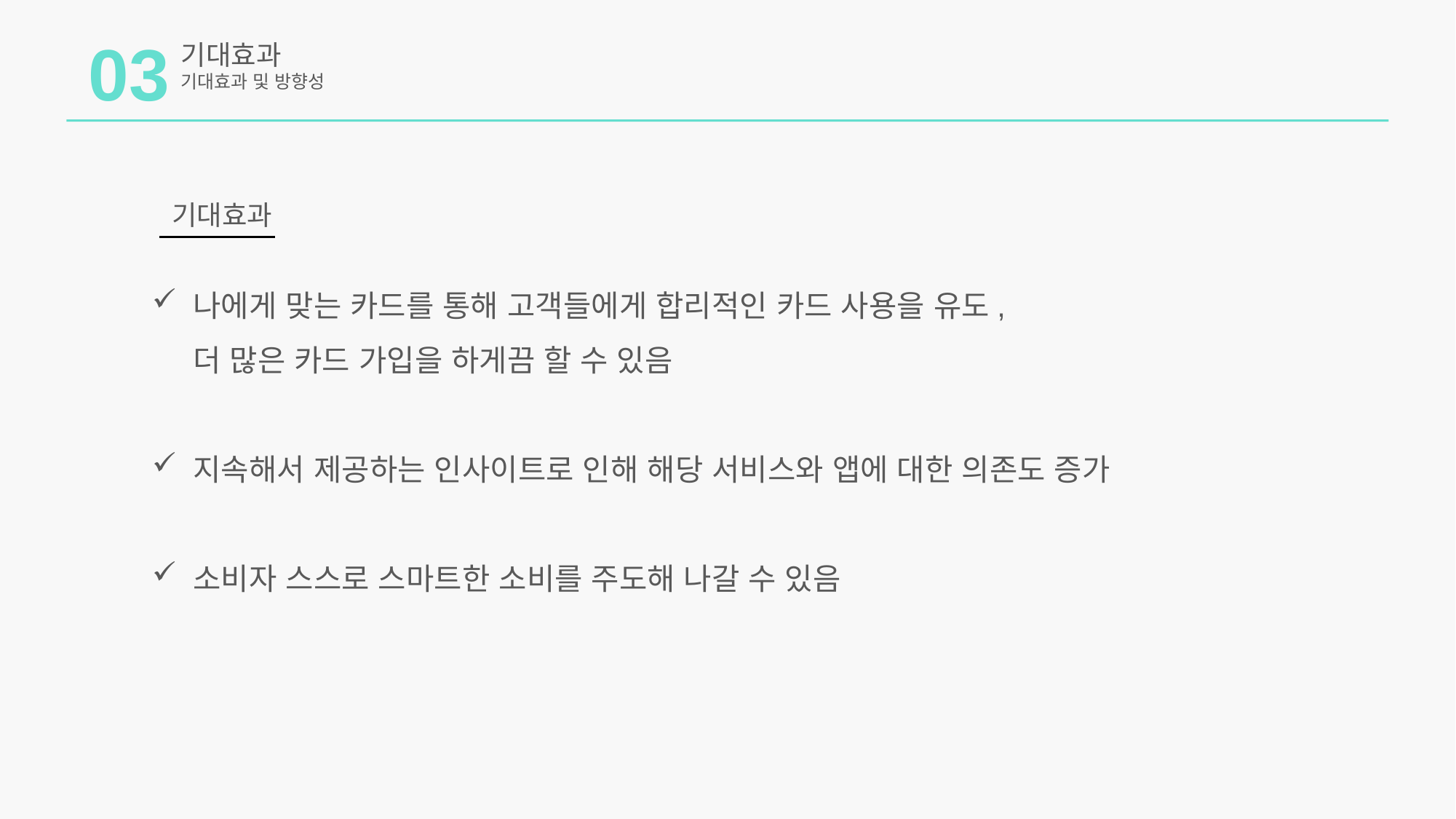

03
기대효과
기대효과 및 방향성

기대효과
나에게 맞는 카드를 통해 고객들에게 합리적인 카드 사용을 유도,
더 많은 카드 가입을 하게끔 할 수 있음

지속해서 제공하는 인사이트로 인해 해당 서비스와 앱에 대한 의존도 증가

소비자 스스로 스마트한 소비를 주도해 나갈 수 있음